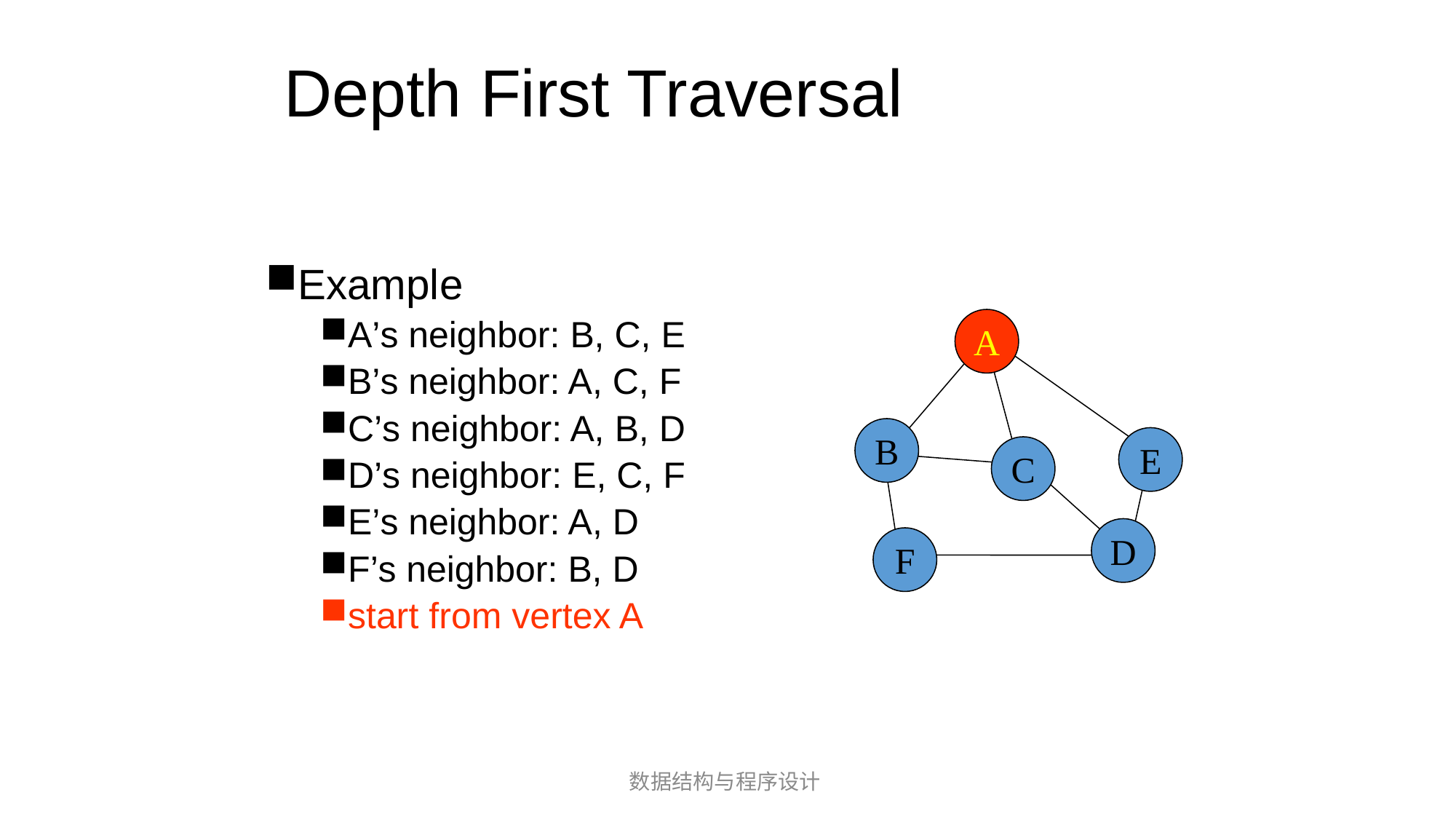

# Depth First Traversal

Example
A’s neighbor: B, C, E
B’s neighbor: A, C, F
C’s neighbor: A, B, D
D’s neighbor: E, C, F
E’s neighbor: A, D
F’s neighbor: B, D
start from vertex A
A

B
E
C

D
F

数据结构与程序设计
36